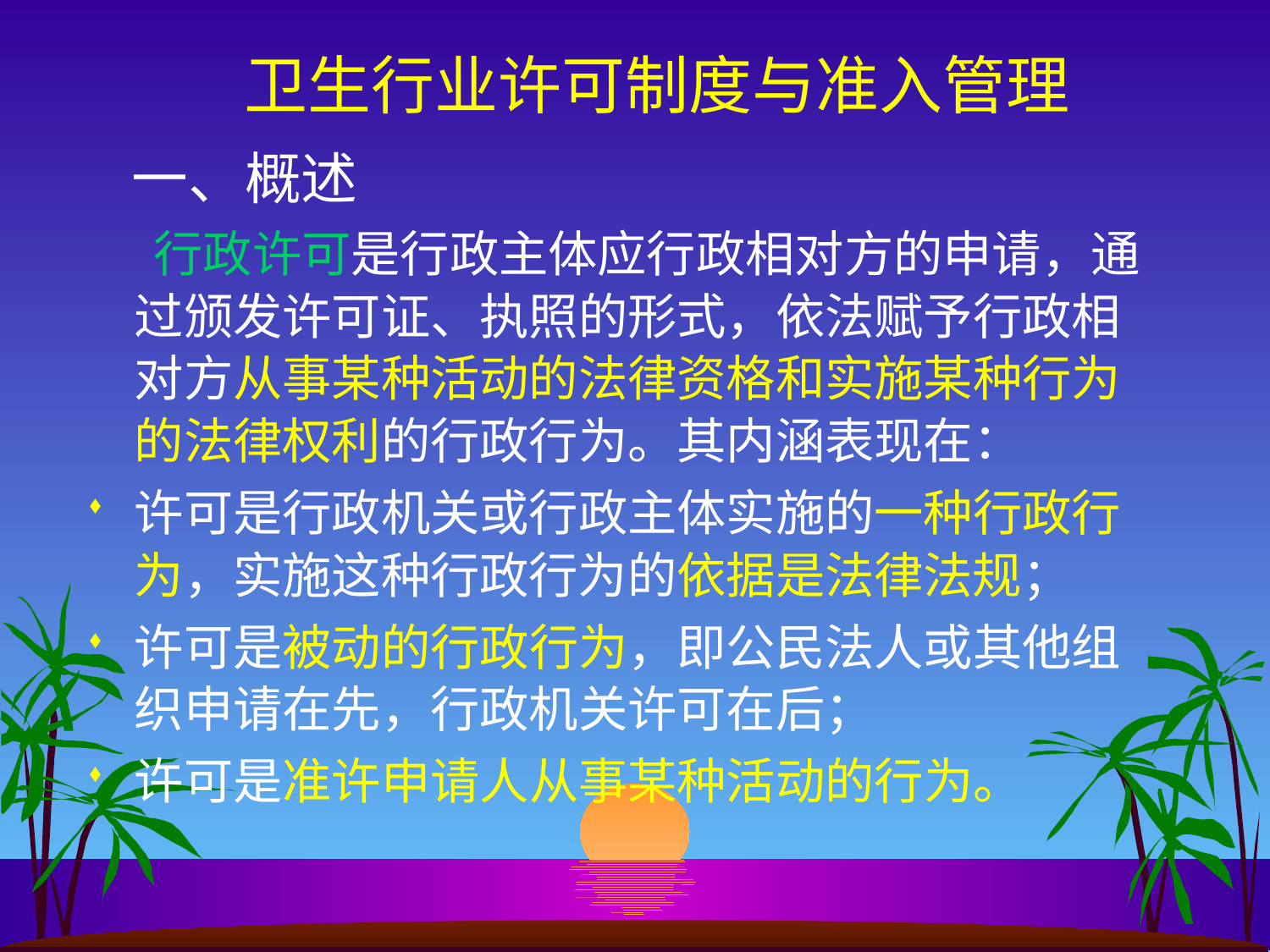

# 卫生行业许可制度与准入管理
   一、概述
     行政许可是行政主体应行政相对方的申请，通过颁发许可证、执照的形式，依法赋予行政相对方从事某种活动的法律资格和实施某种行为的法律权利的行政行为。其内涵表现在：
许可是行政机关或行政主体实施的一种行政行为，实施这种行政行为的依据是法律法规；
许可是被动的行政行为，即公民法人或其他组织申请在先，行政机关许可在后；
许可是准许申请人从事某种活动的行为。

​